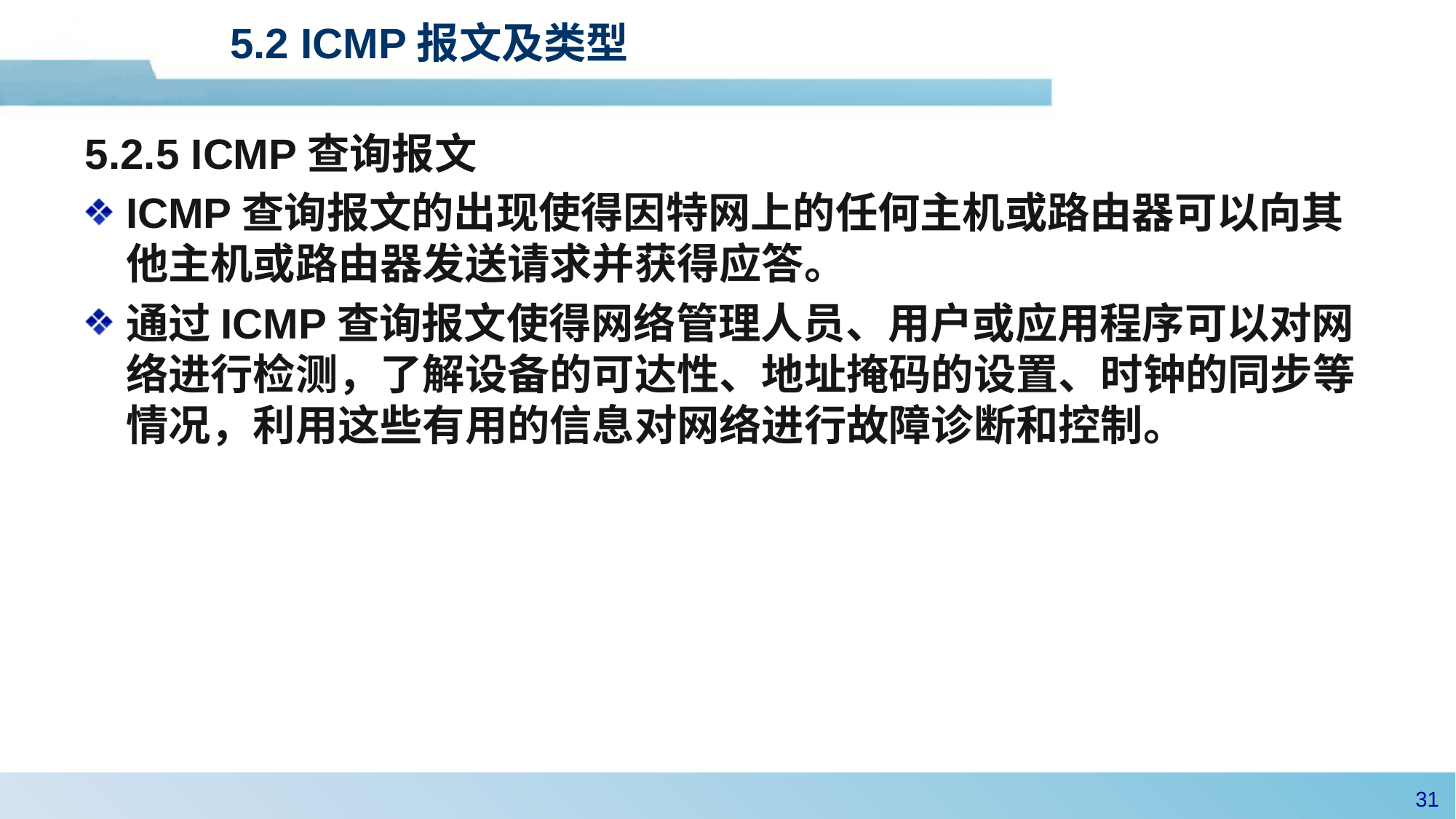

5.2 ICMP报文及类型
5.2.5 ICMP查询报文
ICMP查询报文的出现使得因特网上的任何主机或路由器可以向其他主机或路由器发送请求并获得应答。
通过ICMP查询报文使得网络管理人员、用户或应用程序可以对网络进行检测，了解设备的可达性、地址掩码的设置、时钟的同步等情况，利用这些有用的信息对网络进行故障诊断和控制。
31